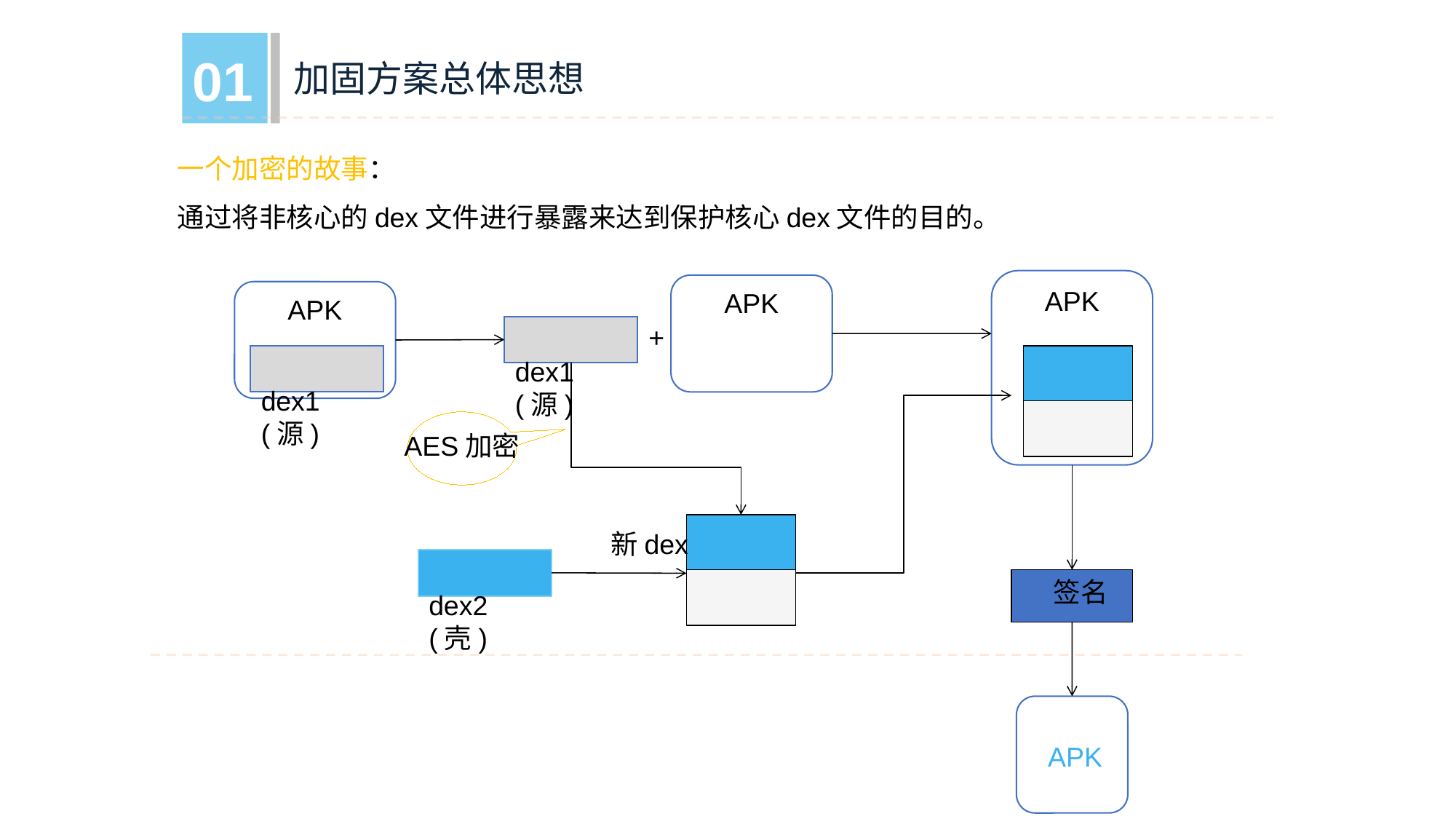

01
加固方案总体思想
一个加密的故事：
通过将非核心的dex文件进行暴露来达到保护核心dex文件的目的。
APK
APK
APK
+
  dex1(源)
  dex1(源)

AES加密

新dex
  dex2(壳)
    签名

  APK